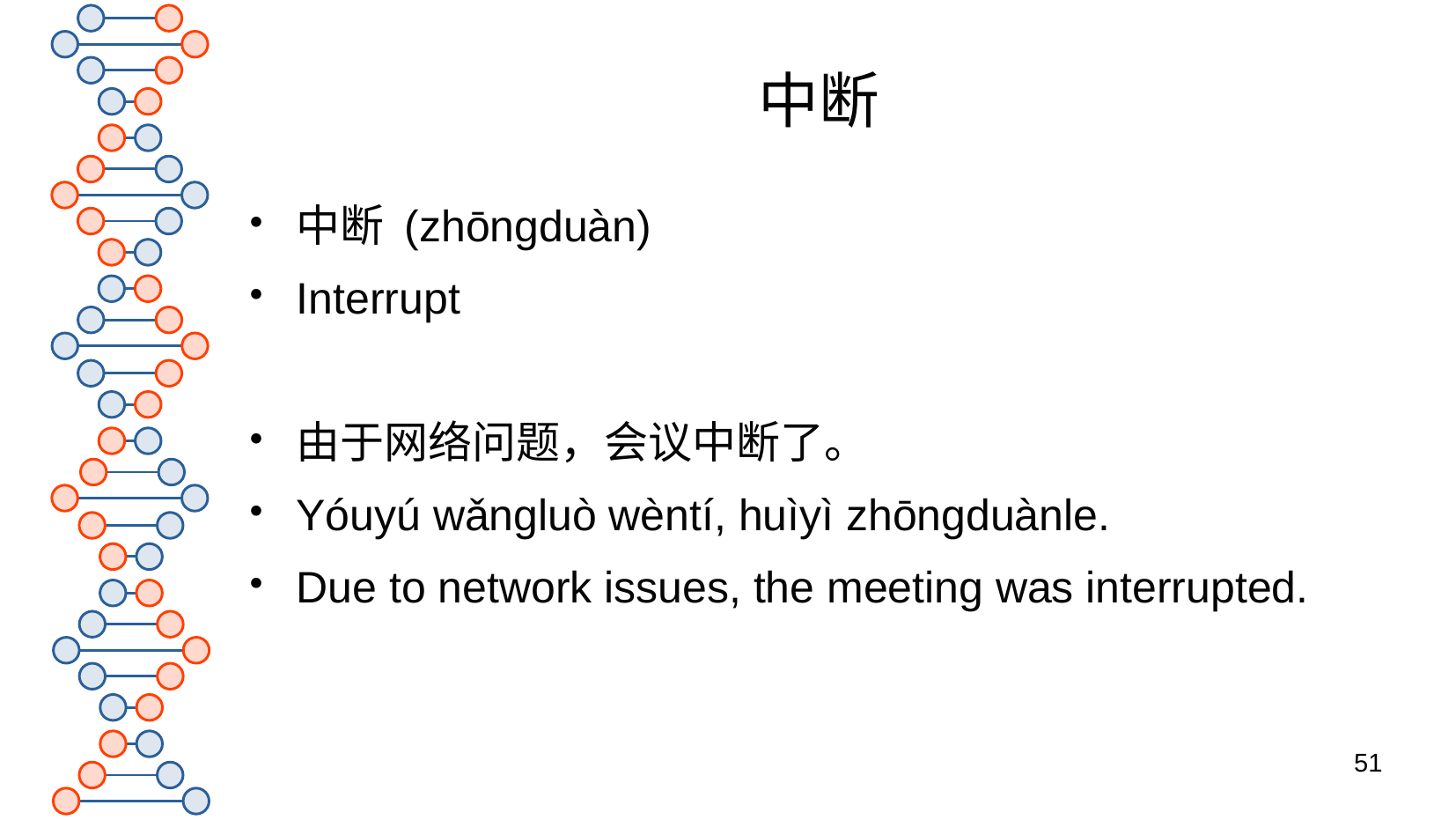

# 中断
中断 (zhōngduàn)
Interrupt

由于网络问题，会议中断了。
Yóuyú wǎngluò wèntí, huìyì zhōngduànle.
Due to network issues, the meeting was interrupted.

51